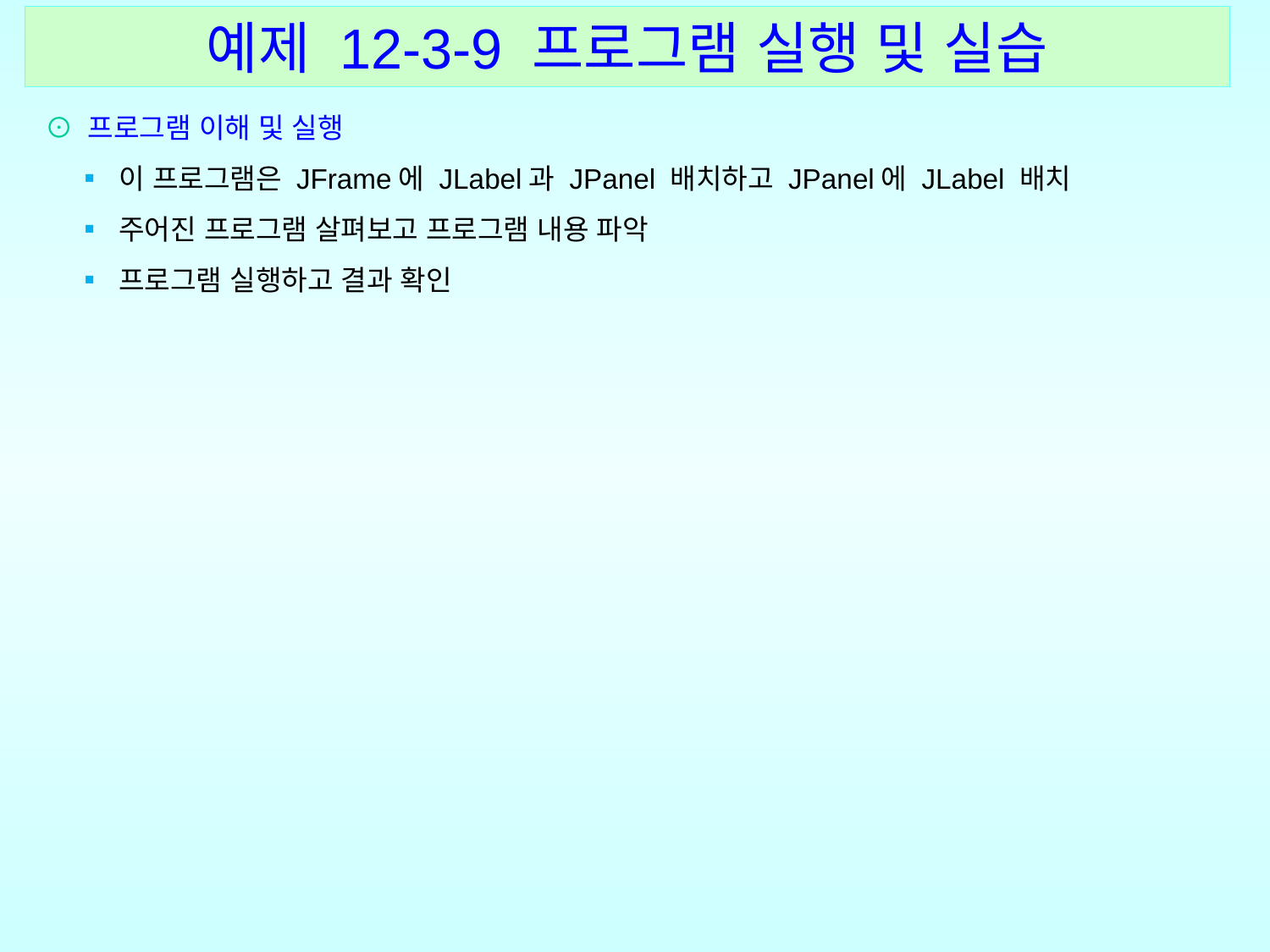

예제 12-3-9 프로그램 실행 및 실습
⊙ 프로그램 이해 및 실행
    ▪ 이 프로그램은 JFrame에 JLabel과 JPanel 배치하고 JPanel에 JLabel 배치
    ▪ 주어진 프로그램 살펴보고 프로그램 내용 파악
    ▪ 프로그램 실행하고 결과 확인